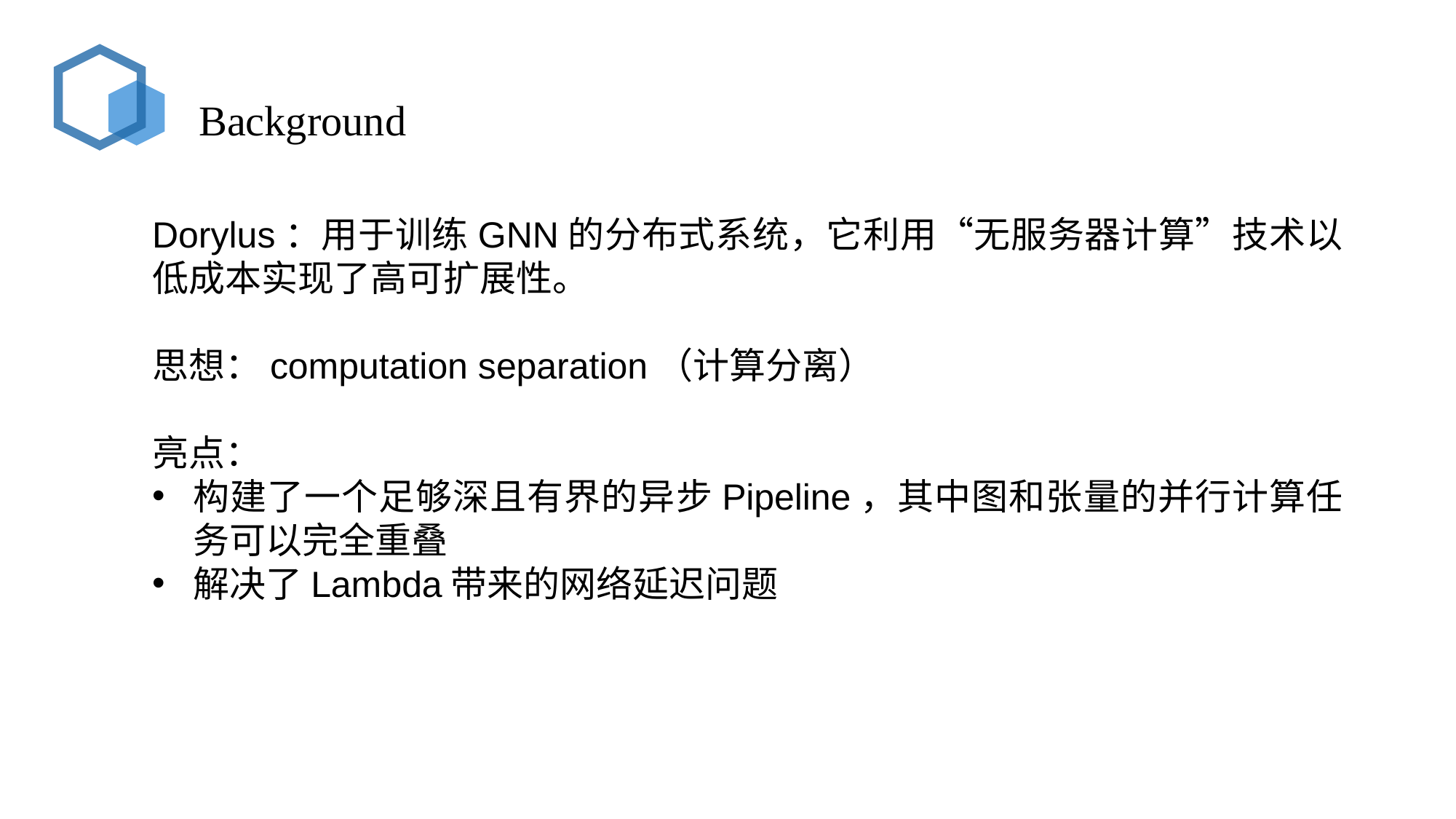

Background

Dorylus：用于训练GNN的分布式系统，它利用“无服务器计算”技术以低成本实现了高可扩展性。

思想：computation separation（计算分离）

亮点：
构建了一个足够深且有界的异步Pipeline，其中图和张量的并行计算任务可以完全重叠
解决了Lambda带来的网络延迟问题